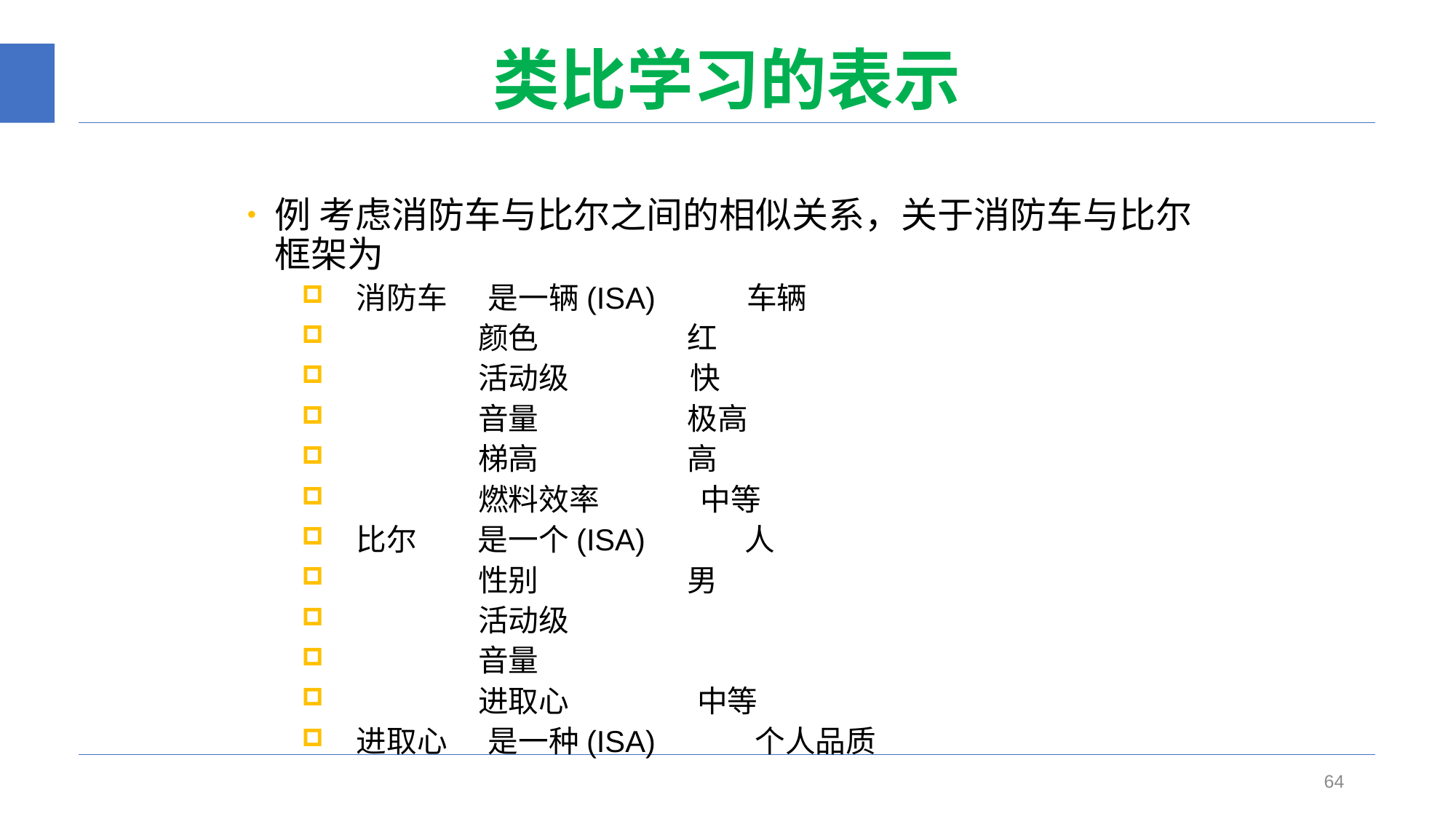

# 类比学习的表示
例 考虑消防车与比尔之间的相似关系，关于消防车与比尔框架为
消防车      是一辆(ISA)          车辆
                 颜色                      红
                 活动级                  快
                 音量                      极高
                 梯高                      高
                 燃料效率               中等
比尔         是一个(ISA)           人
                 性别                      男
                 活动级
                 音量
                 进取心                   中等
进取心      是一种(ISA)           个人品质
64